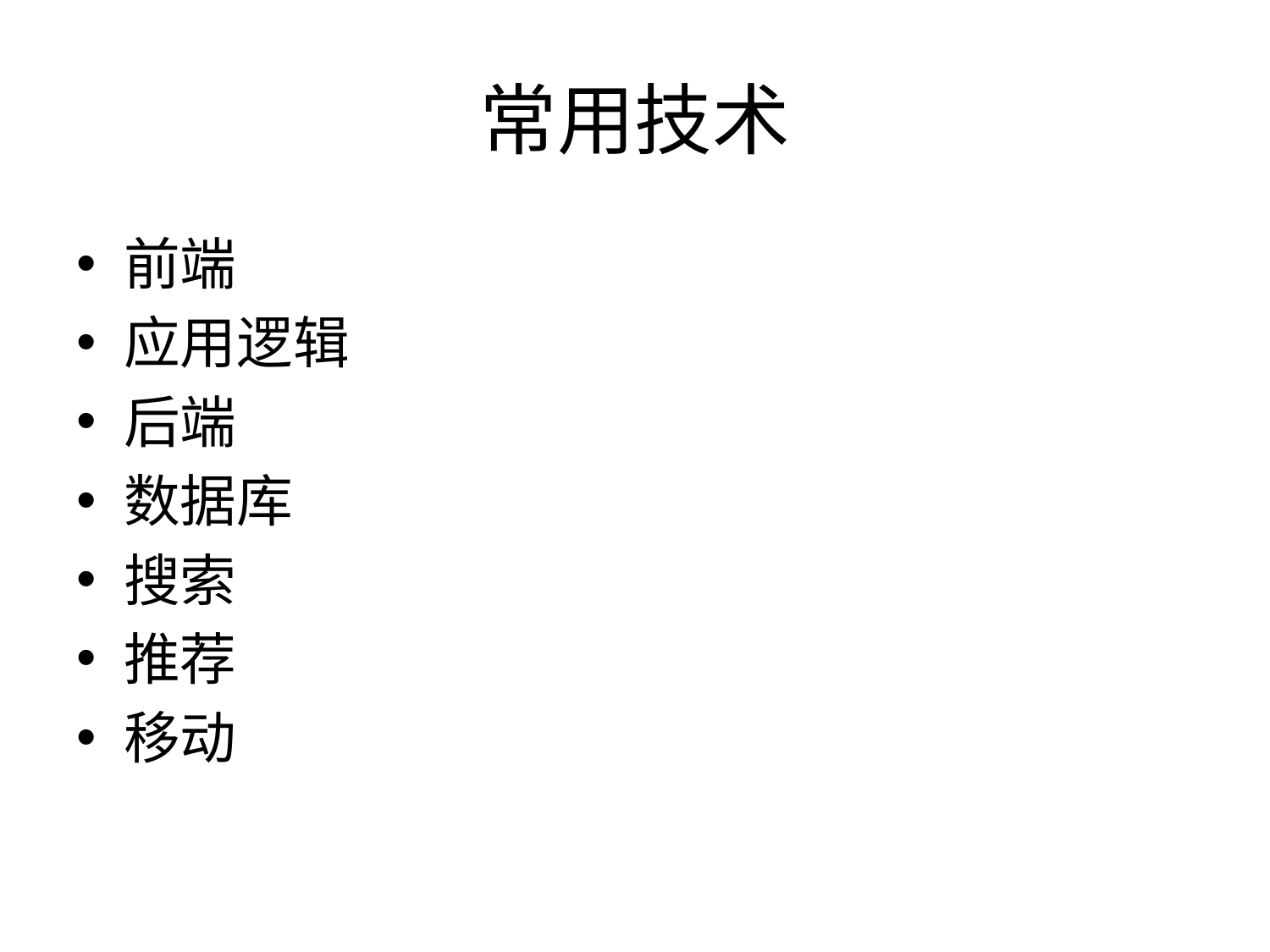

# 常用技术
前端
应用逻辑
后端
数据库
搜索
推荐
移动